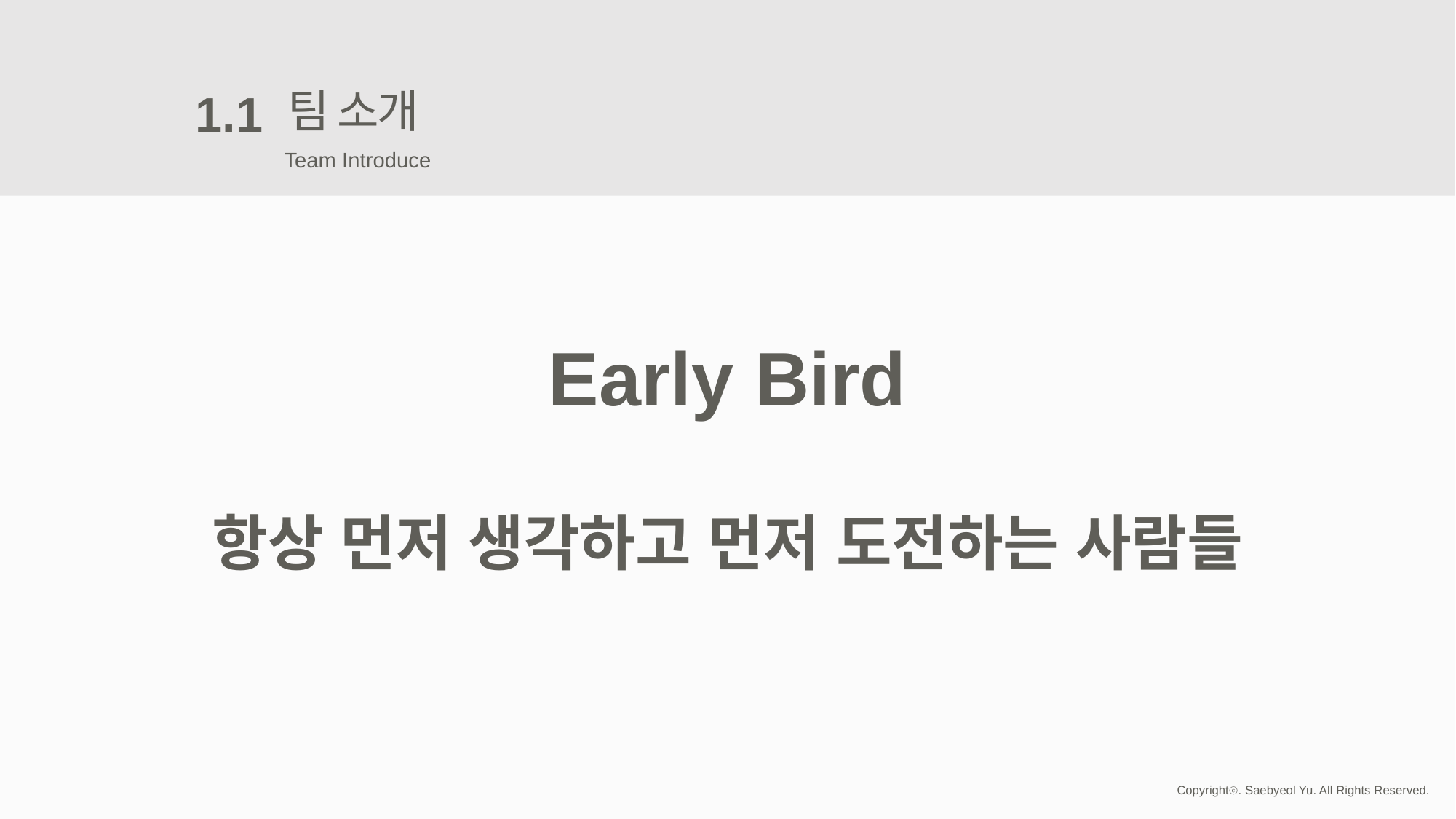

팀 소개
1.1
Team Introduce
Early Bird
항상 먼저 생각하고 먼저 도전하는 사람들